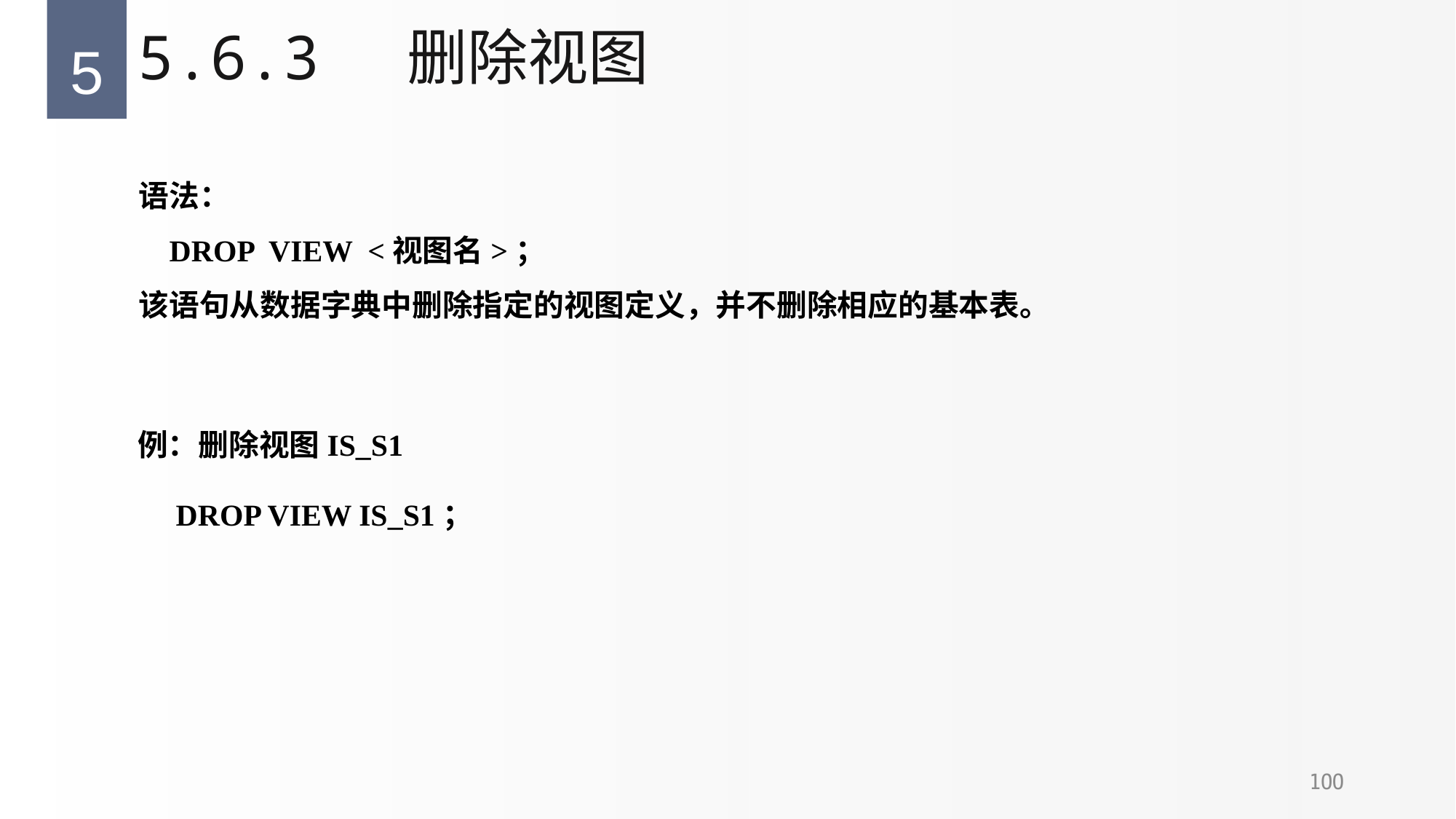

# 5.6.3  删除视图
语法：
    DROP  VIEW  <视图名>；
该语句从数据字典中删除指定的视图定义，并不删除相应的基本表。

例：删除视图IS_S1
     DROP VIEW IS_S1；

100